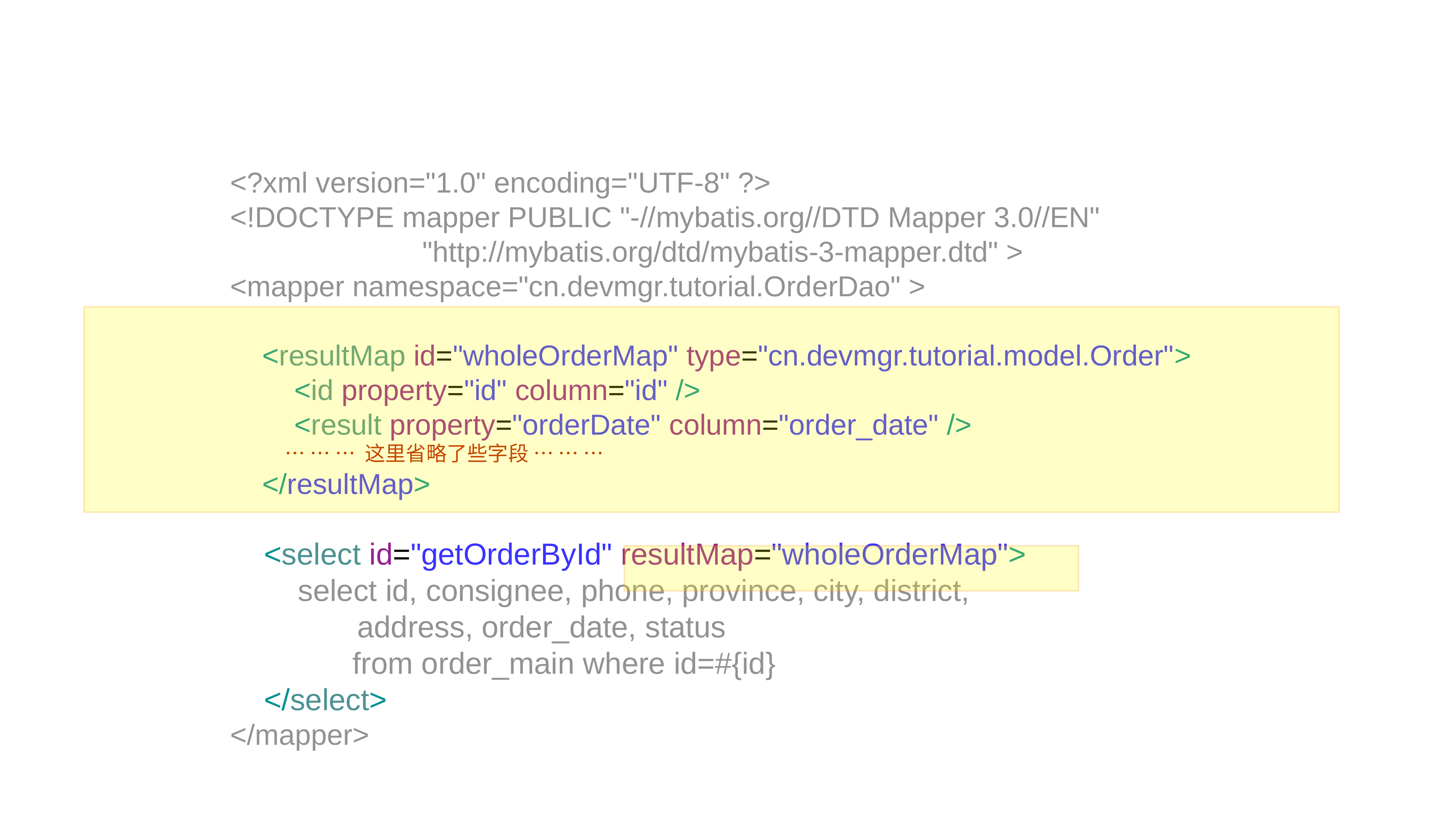

<?xml version="1.0" encoding="UTF-8" ?>
<!DOCTYPE mapper PUBLIC "-//mybatis.org//DTD Mapper 3.0//EN"
                        "http://mybatis.org/dtd/mybatis-3-mapper.dtd" >
<mapper namespace="cn.devmgr.tutorial.OrderDao" >

    <resultMap id="wholeOrderMap" type="cn.devmgr.tutorial.model.Order">
        <id property="id" column="id" />
        <result property="orderDate" column="order_date" />
            … … … 这里省略了些字段 … … …
    </resultMap>

    <select id="getOrderById" resultMap="wholeOrderMap">
        select id, consignee, phone, province, city, district,
               address, order_date, status
	        from order_main where id=#{id}
    </select>
</mapper>